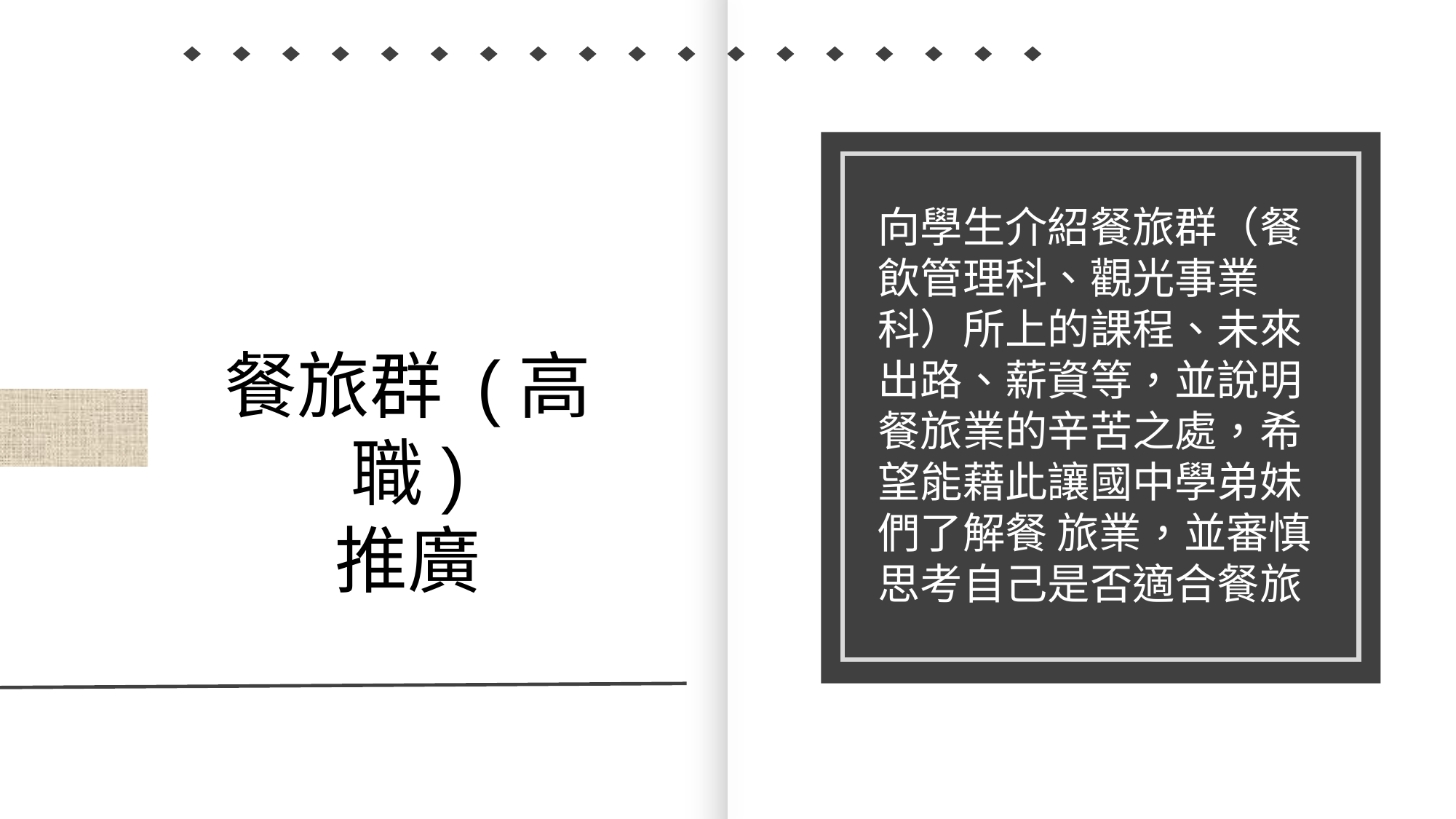

向學生介紹餐旅群（餐飲管理科、觀光事業科）所上的課程、未來 出路、薪資等，並說明餐旅業的辛苦之處，希望能藉此讓國中學弟妹們了解餐 旅業，並審慎思考自己是否適合餐旅
餐旅群 (高職)
推廣